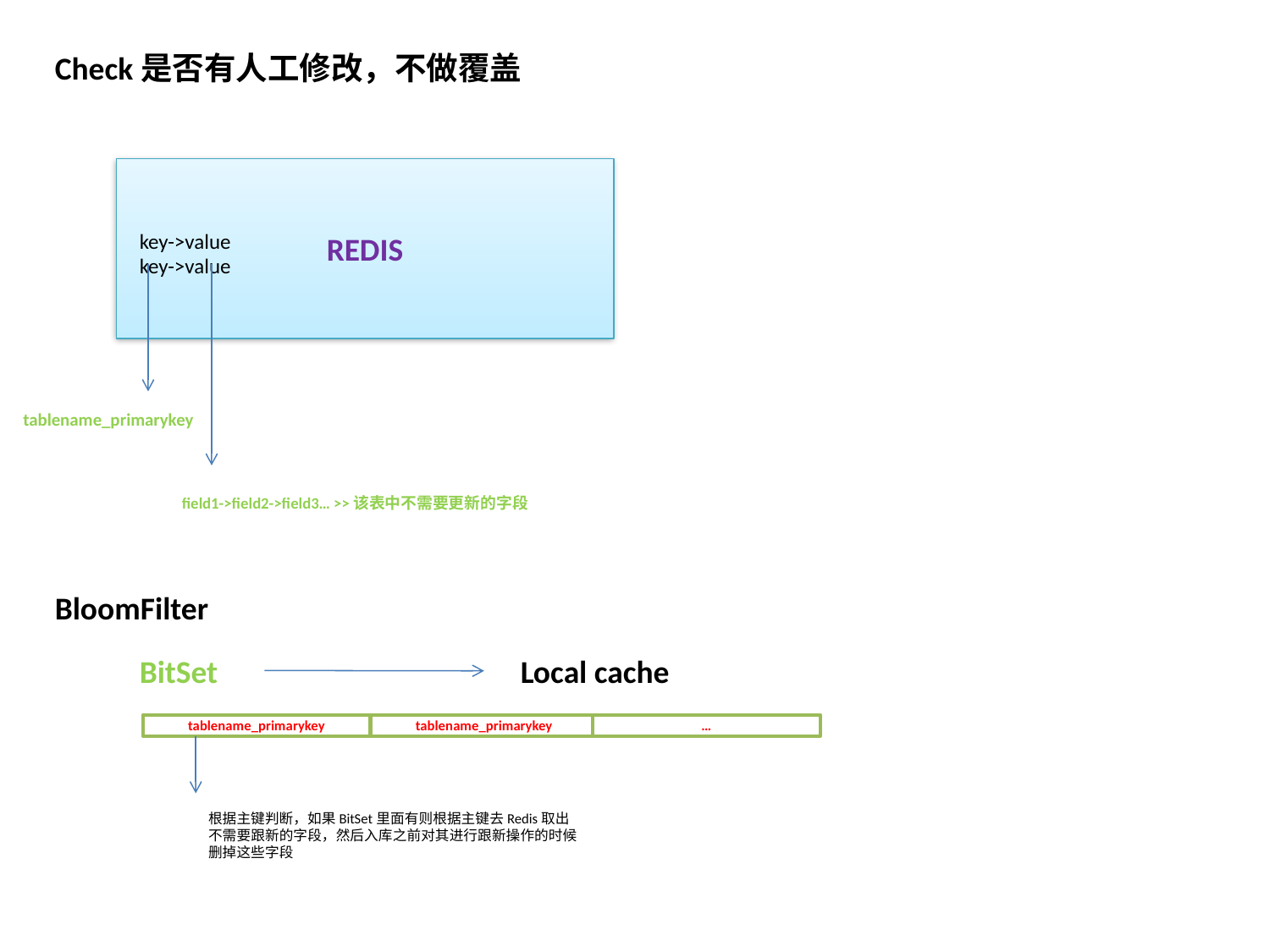

Check是否有人工修改，不做覆盖
REDIS
key->value
key->value
tablename_primarykey
field1->field2->field3… >>该表中不需要更新的字段
BloomFilter
BitSet
Local cache
tablename_primarykey
tablename_primarykey
…
根据主键判断，如果BitSet里面有则根据主键去Redis取出不需要跟新的字段，然后入库之前对其进行跟新操作的时候删掉这些字段